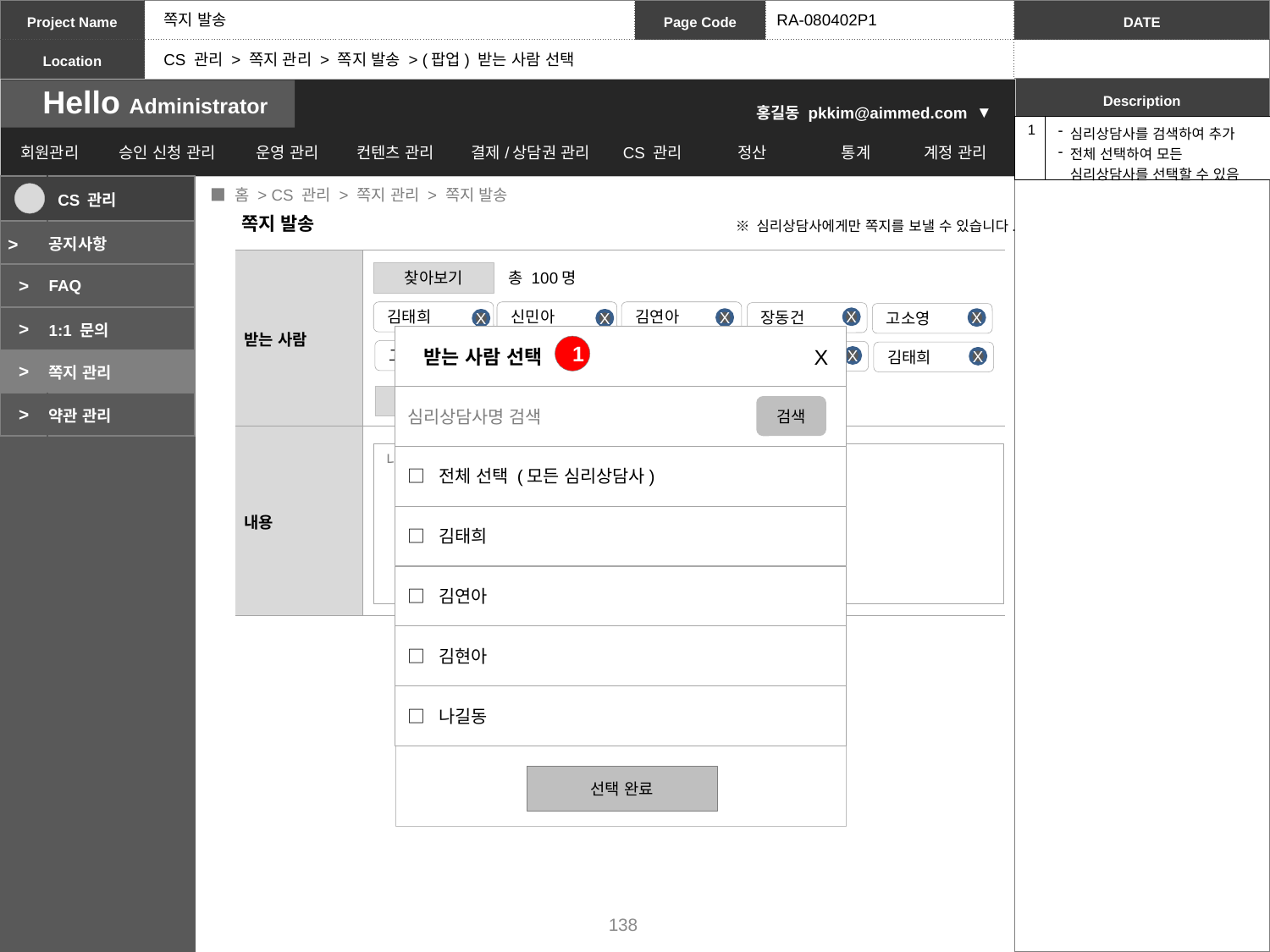

쪽지 발송
RA-080402P1
CS 관리 > 쪽지 관리 > 쪽지 발송 > (팝업) 받는 사람 선택
| 1 | 심리상담사를 검색하여 추가 전체 선택하여 모든 심리상담사를 선택할 수 있음 |
| --- | --- |
   ■ 홈 > CS 관리 > 쪽지 관리 > 쪽지 발송

|  | CS 관리 |
| --- | --- |
| > | 공지사항 |
| > | FAQ |
| > | 1:1 문의 |
| > | 쪽지 관리 |
| > | 약관 관리 |

쪽지 발송
※ 심리상담사에게만 쪽지를 보낼 수 있습니다.
| 받는 사람 |  |
| --- | --- |
| 내용 |  |
총 100명
찾아보기
김태희
신민아
김연아
장동건
고소영
X
X
X
X
X

X
받는 사람 선택
심리상담사명 검색

검색
□  전체 선택 (모든 심리상담사)
□  김태희
X
□  김연아
□  김현아
□  나길동

1
고소영
장동건
김연아
신민아
김태희
X
X
X
X
X
모두 제거
내용을 입력하세요.
발송
선택 완료
138